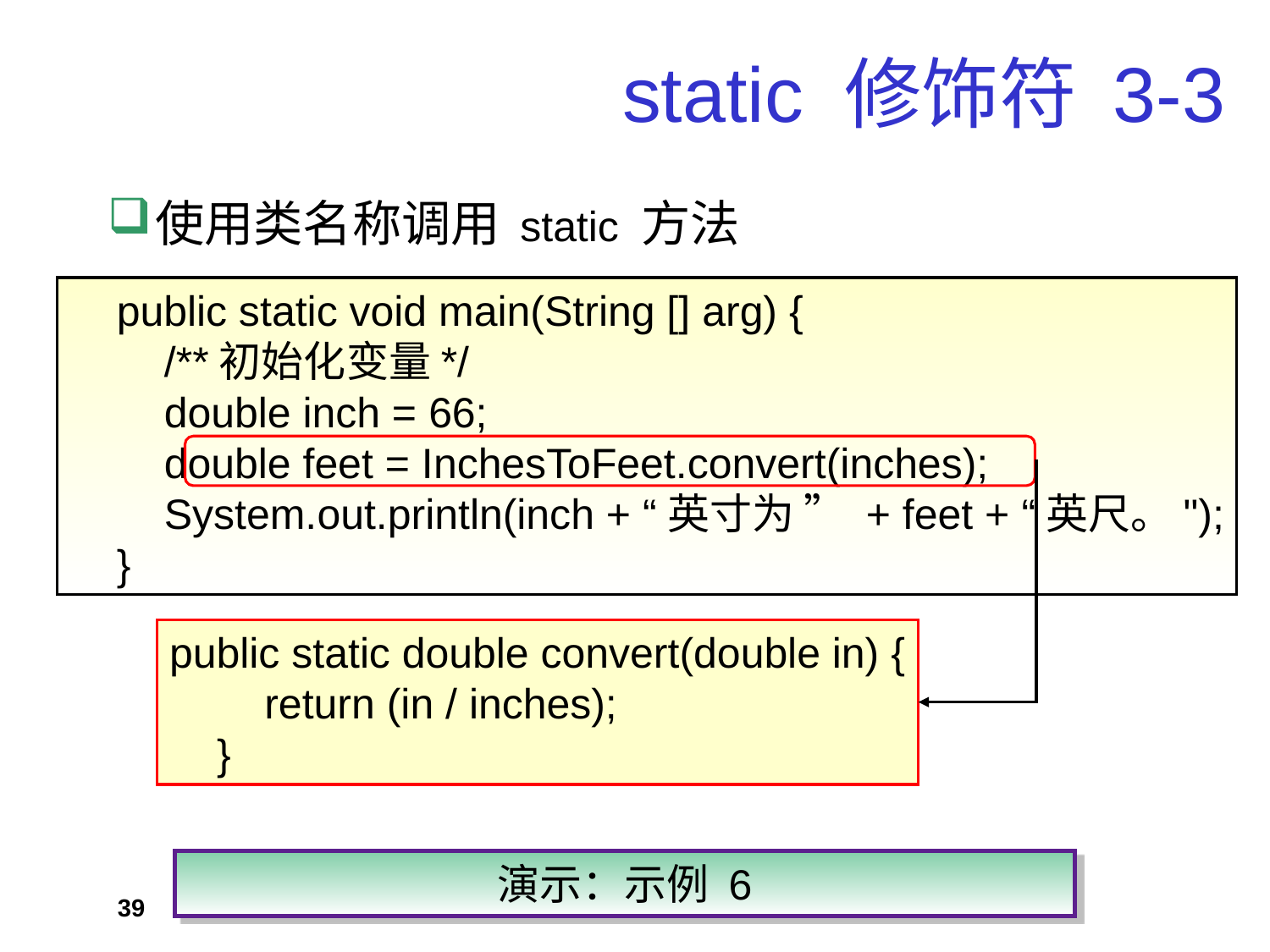

# static 修饰符 3-3
使用类名称调用 static 方法
    public static void main(String [] arg) {
        /**初始化变量*/
        double inch = 66;
        double feet = InchesToFeet.convert(inches);
        System.out.println(inch + “英寸为 ” + feet + “英尺。");
    }

public static double convert(double in) {
        return (in / inches);
    }
演示：示例 6
39